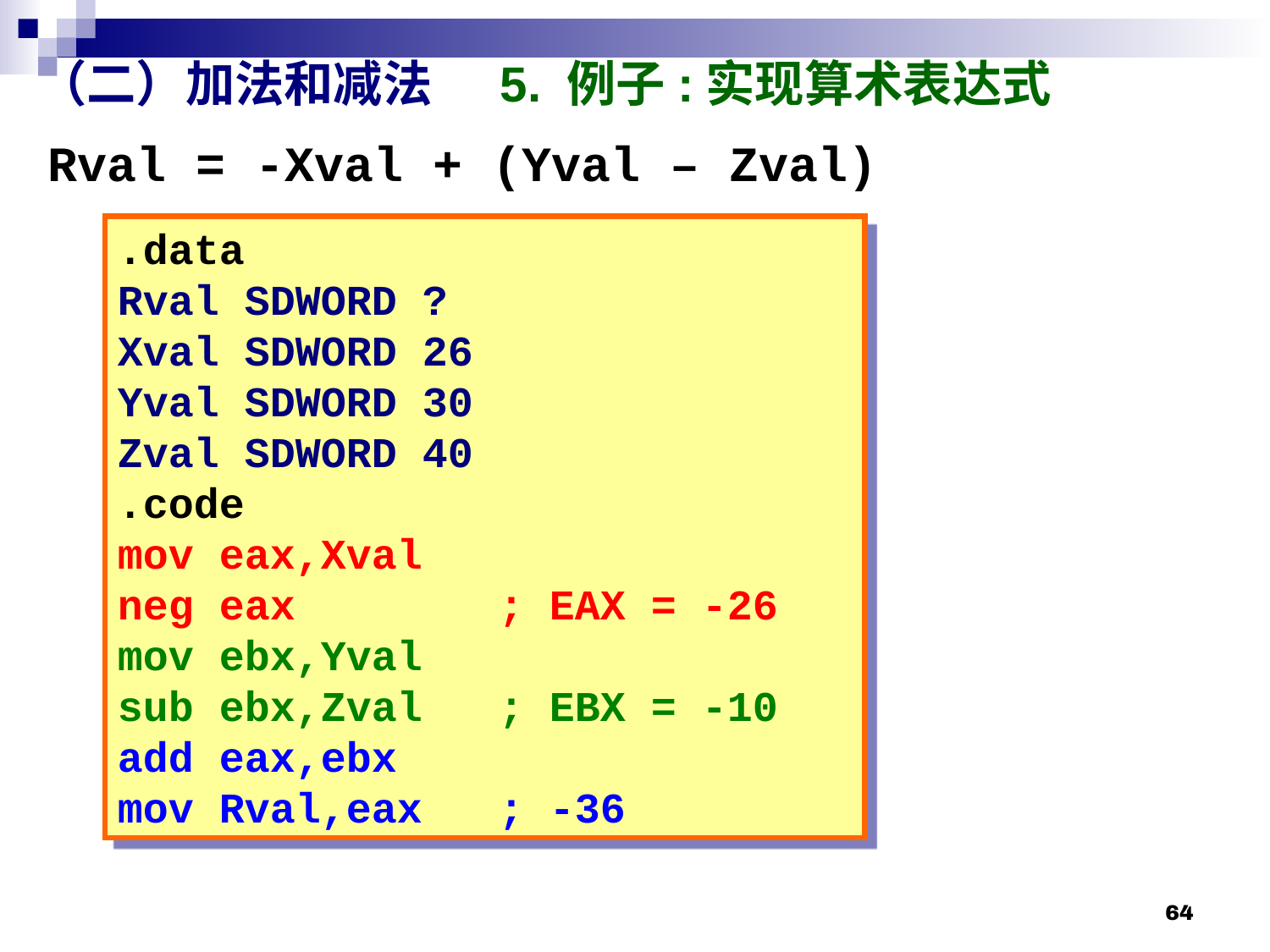

# （二）加法和减法     5. 例子:实现算术表达式
Rval = -Xval + (Yval – Zval)
.data
Rval SDWORD ?
Xval SDWORD 26
Yval SDWORD 30
Zval SDWORD 40
.code
mov eax,Xval
neg eax		; EAX = -26
mov ebx,Yval
sub ebx,Zval	; EBX = -10
add eax,ebx
mov Rval,eax	; -36
64